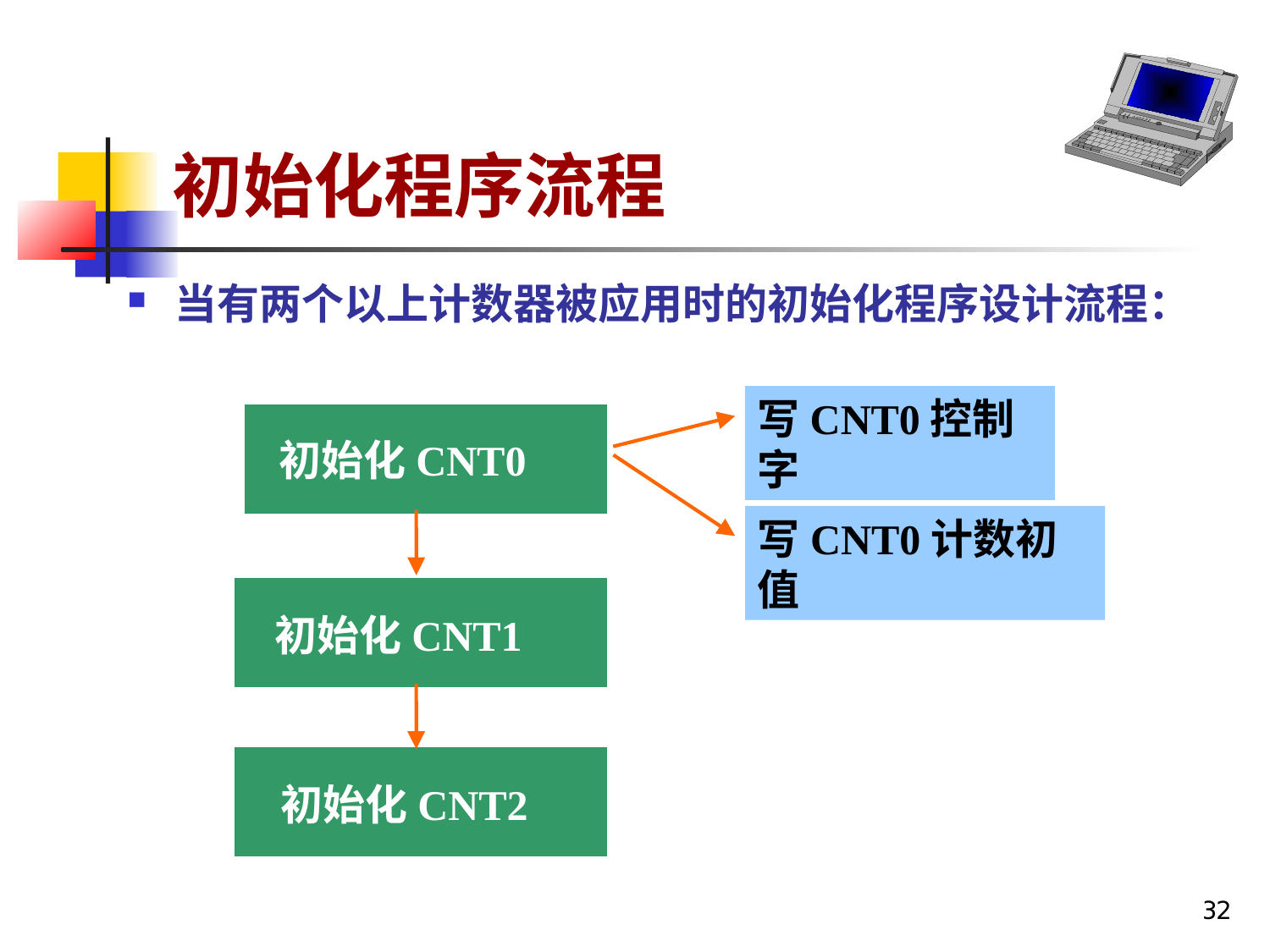

初始化程序流程
当有两个以上计数器被应用时的初始化程序设计流程：
写CNT0控制字

初始化CNT0

写CNT0计数初值

初始化CNT1

初始化CNT2
32